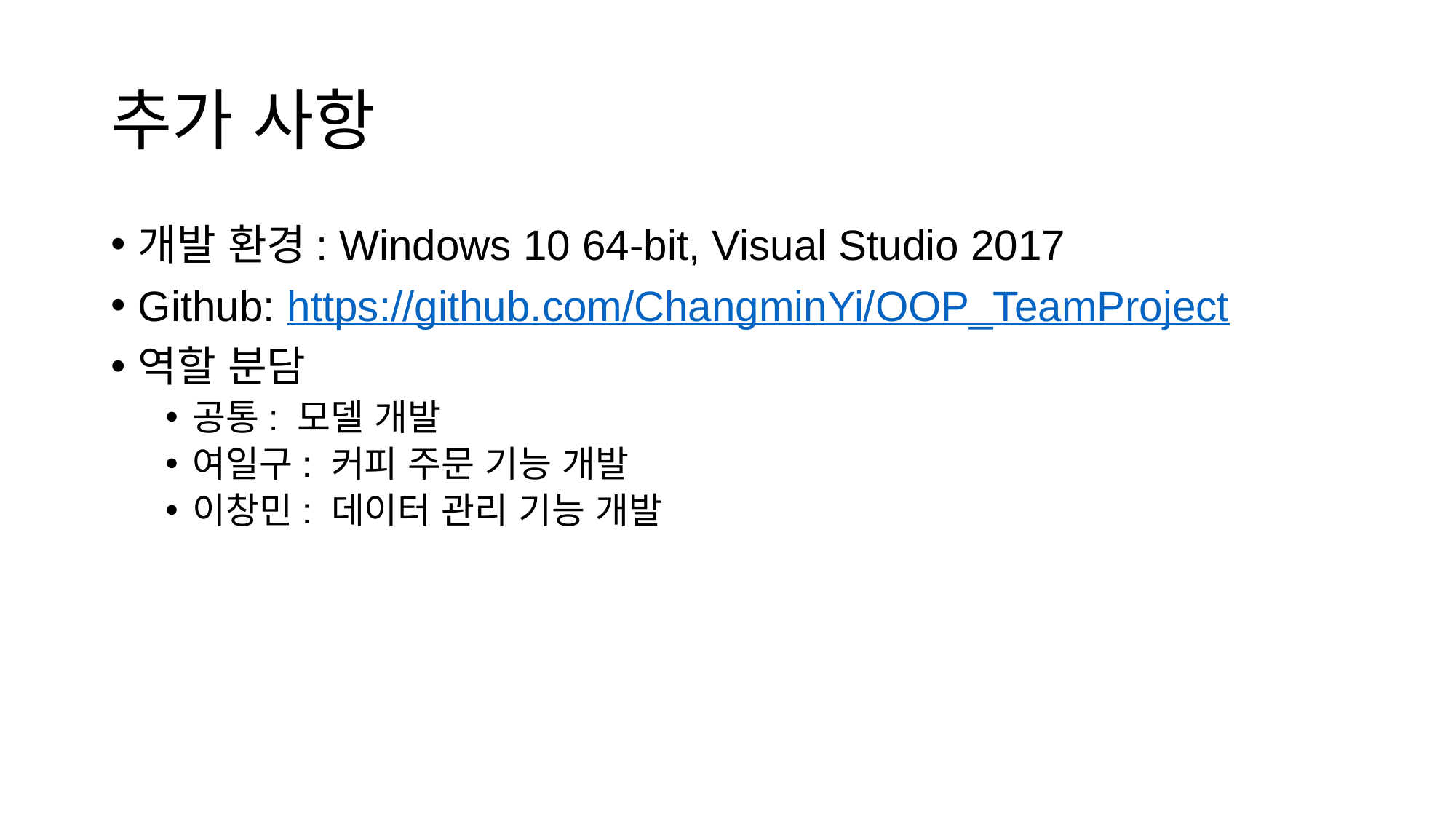

# 추가 사항
개발 환경: Windows 10 64-bit, Visual Studio 2017
Github: https://github.com/ChangminYi/OOP_TeamProject
역할 분담
공통: 모델 개발
여일구: 커피 주문 기능 개발
이창민: 데이터 관리 기능 개발